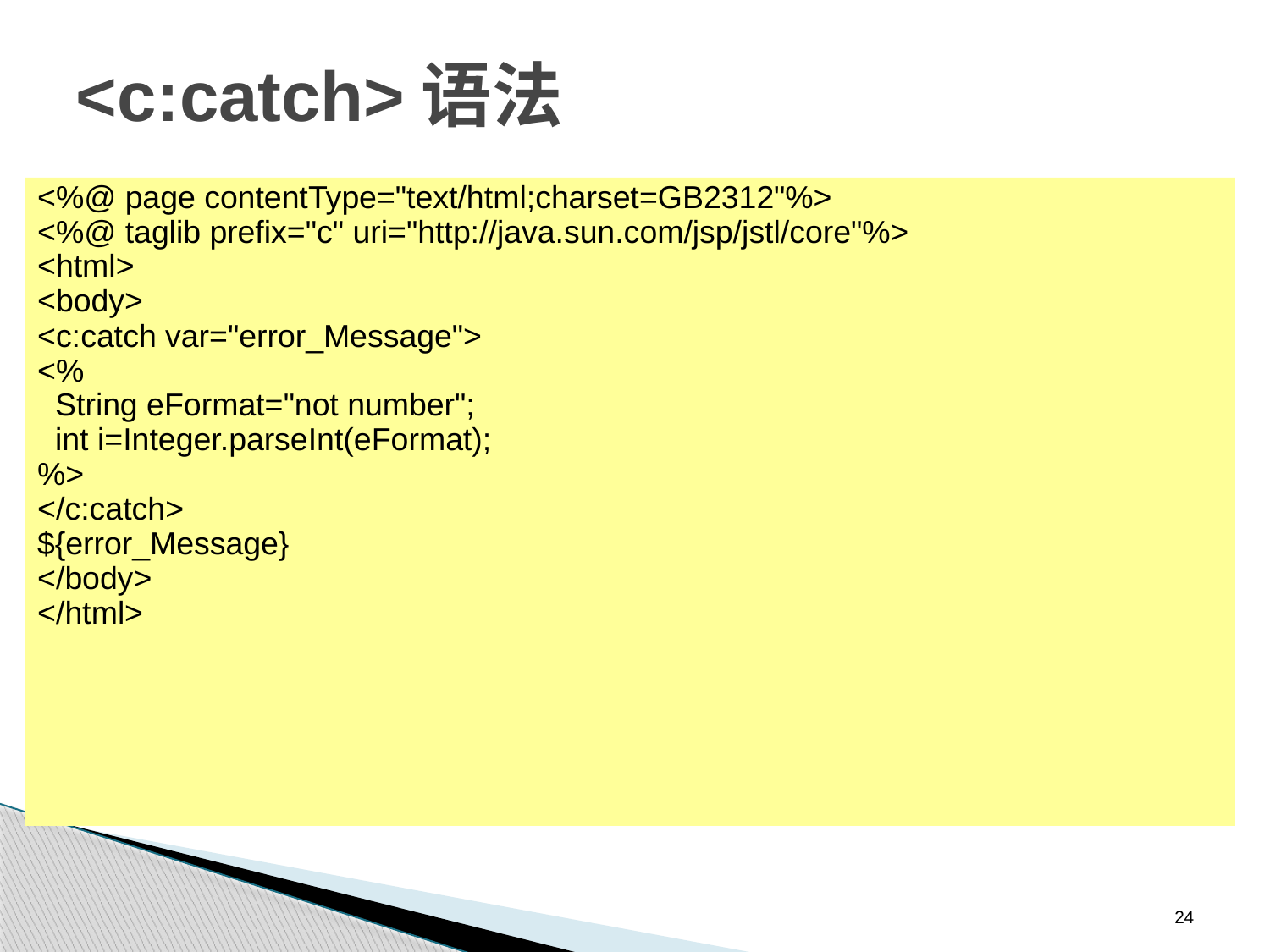

# <c:catch>语法
<c:catch>主要用来处理产生错误的异常状况，并且将错误信息储存起来。
<%@ page contentType="text/html;charset=GB2312"%>
<%@ taglib prefix="c" uri="http://java.sun.com/jsp/jstl/core"%>
<html>
<body>
<c:catch var="error_Message">
<%
  String eFormat="not number";
  int i=Integer.parseInt(eFormat);
%>
</c:catch>
${error_Message}
</body>
</html>
<c:catch [var="varName"] >
… 欲抓取错误的部分
</c:catch>
| 名 称 | 说 明 | EL | 类型 | 必须 | 默认值 |
| --- | --- | --- | --- | --- | --- |
| var | 用来储存错误信息的变量 | N | String | 否 | 无 |
<c:catch>主要将可能发生错误的部分放在<c:catch>和</c:catch>之间。如果真的发生错误，可以将错误信息储存至varName变量中
当错误发生在<c:catch>和</c:catch>之间时，则只有<c:catch>和</c:catch>之间的程序会被中止忽略，但整个网页不会被中止
24